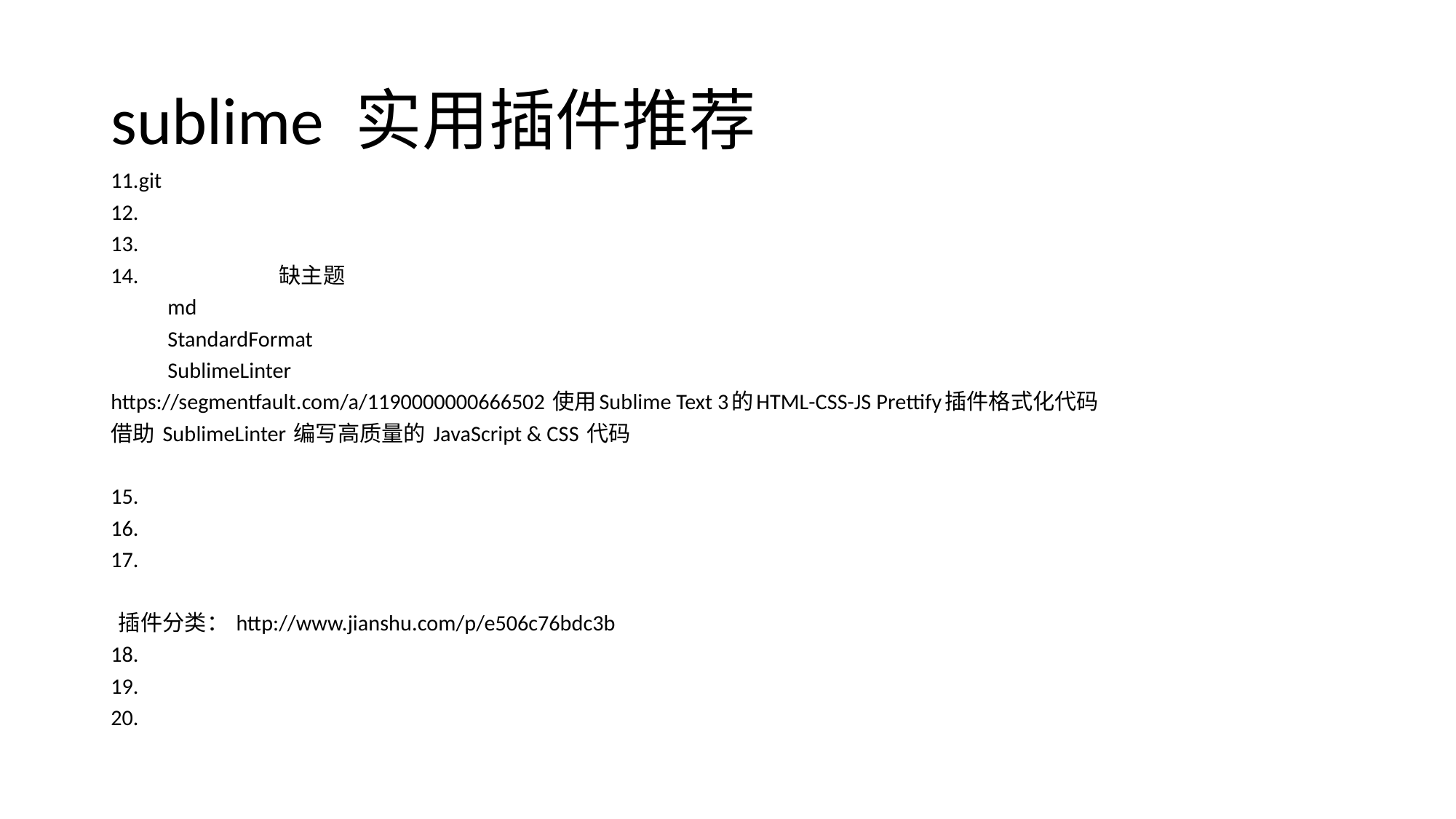

# sublime 实用插件推荐
11.git
12.
13.
14.                            缺主题
			md
			StandardFormat
			SublimeLinter
https://segmentfault.com/a/1190000000666502 使用Sublime Text 3的HTML-CSS-JS Prettify插件格式化代码
借助 SublimeLinter 编写高质量的 JavaScript & CSS 代码

15.
16.
17.

 插件分类： http://www.jianshu.com/p/e506c76bdc3b
18.
19.
20.